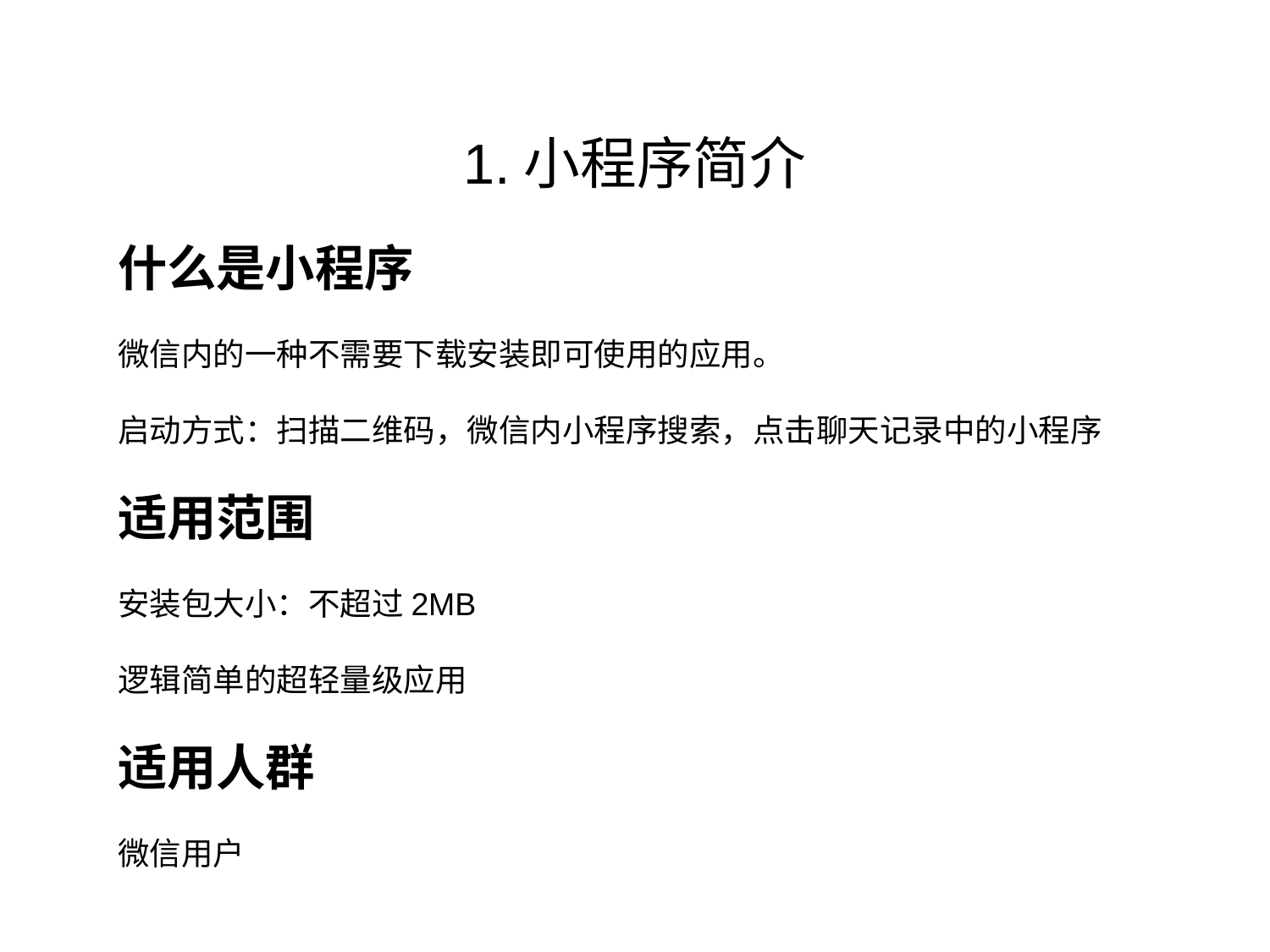

# 1.小程序简介
什么是小程序

微信内的一种不需要下载安装即可使用的应用。

启动方式：扫描二维码，微信内小程序搜索，点击聊天记录中的小程序

适用范围

安装包大小：不超过2MB

逻辑简单的超轻量级应用

适用人群

微信用户